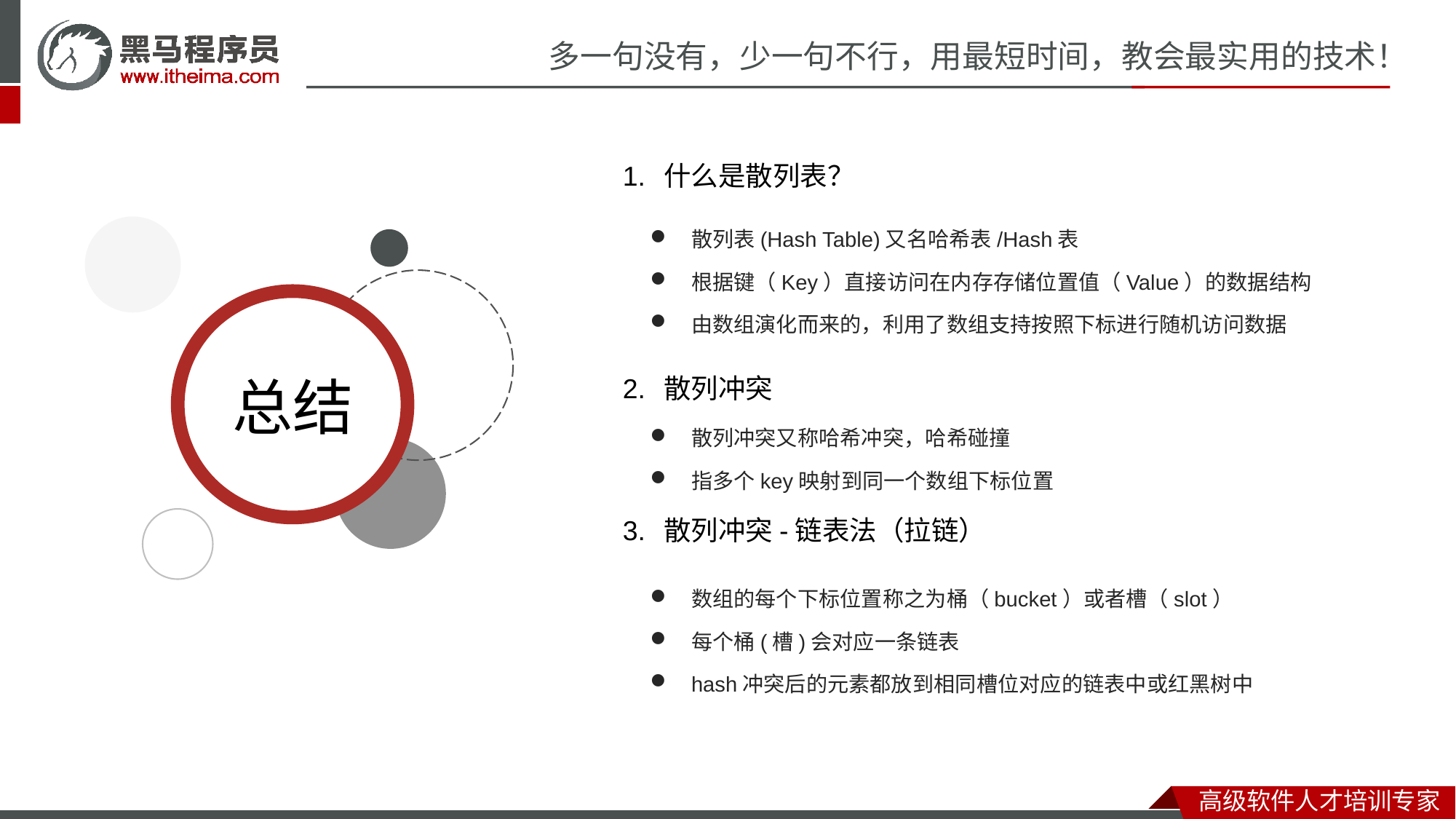

什么是散列表？

散列冲突

散列冲突-链表法（拉链）

散列表(Hash Table)又名哈希表/Hash表
根据键（Key）直接访问在内存存储位置值（Value）的数据结构
由数组演化而来的，利用了数组支持按照下标进行随机访问数据
散列冲突又称哈希冲突，哈希碰撞
指多个key映射到同一个数组下标位置
数组的每个下标位置称之为桶（bucket）或者槽（slot）
每个桶(槽)会对应一条链表
hash冲突后的元素都放到相同槽位对应的链表中或红黑树中